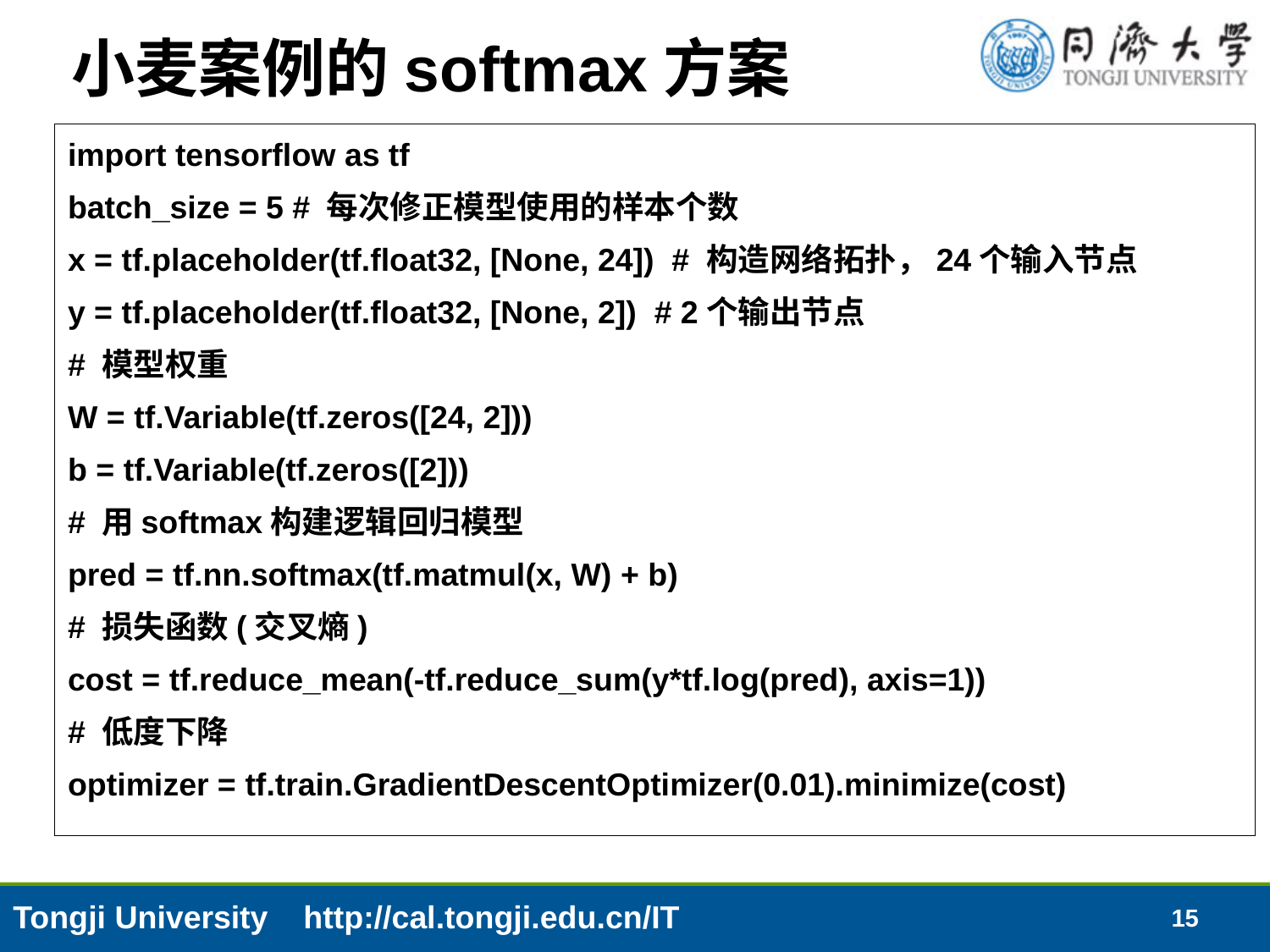

# 小麦案例的softmax方案
import tensorflow as tf
batch_size = 5 # 每次修正模型使用的样本个数
x = tf.placeholder(tf.float32, [None, 24])  # 构造网络拓扑，24个输入节点
y = tf.placeholder(tf.float32, [None, 2])  # 2个输出节点
# 模型权重
W = tf.Variable(tf.zeros([24, 2]))
b = tf.Variable(tf.zeros([2]))
# 用softmax构建逻辑回归模型
pred = tf.nn.softmax(tf.matmul(x, W) + b)
# 损失函数(交叉熵)
cost = tf.reduce_mean(-tf.reduce_sum(y*tf.log(pred), axis=1))
# 低度下降
optimizer = tf.train.GradientDescentOptimizer(0.01).minimize(cost)